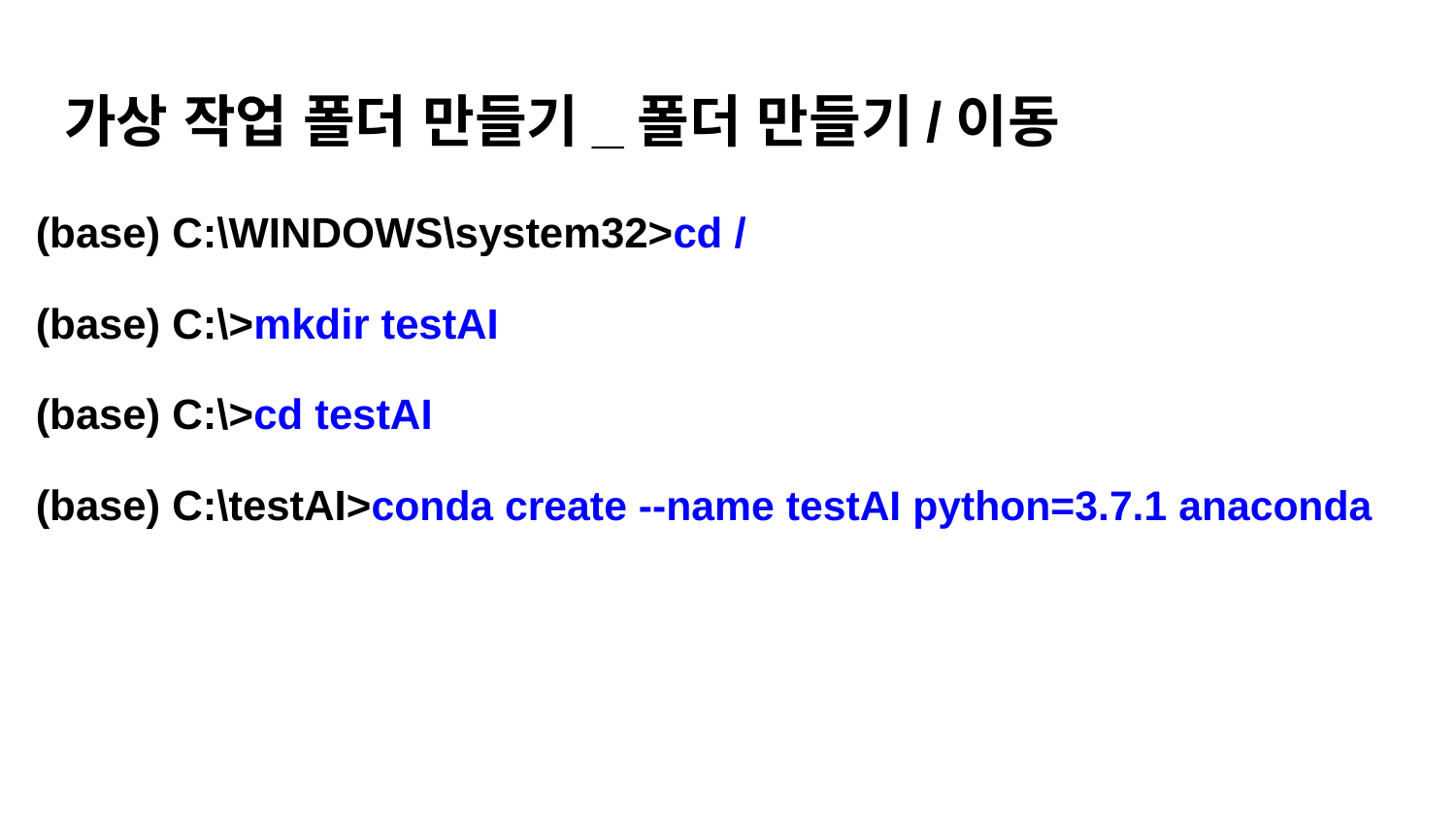

# 가상 작업 폴더 만들기_폴더 만들기/이동
(base) C:\WINDOWS\system32>cd /
(base) C:\>mkdir testAI
(base) C:\>cd testAI
(base) C:\testAI>conda create --name testAI python=3.7.1 anaconda